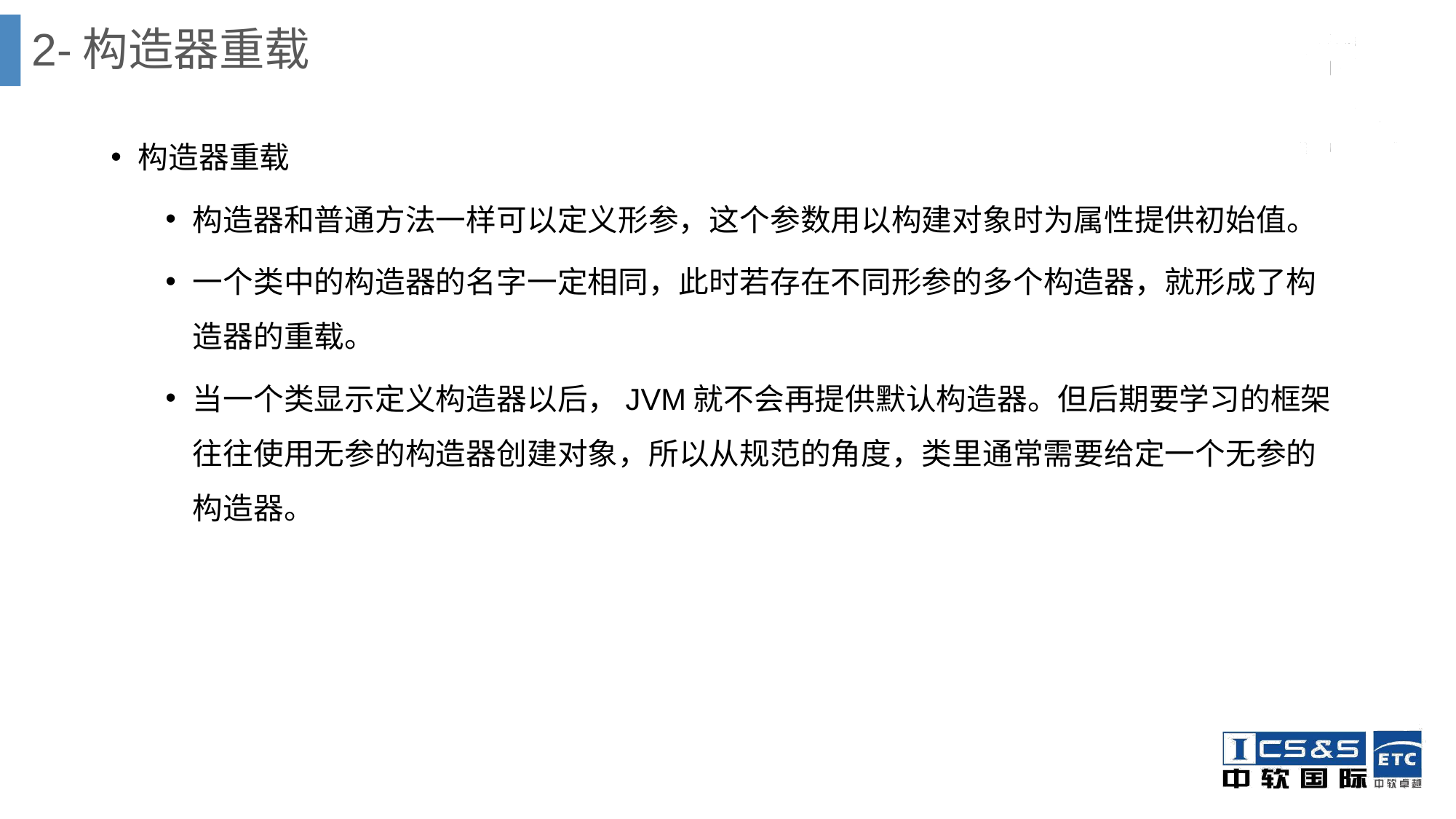

# 2-构造器重载
构造器重载
构造器和普通方法一样可以定义形参，这个参数用以构建对象时为属性提供初始值。
一个类中的构造器的名字一定相同，此时若存在不同形参的多个构造器，就形成了构造器的重载。
当一个类显示定义构造器以后，JVM就不会再提供默认构造器。但后期要学习的框架往往使用无参的构造器创建对象，所以从规范的角度，类里通常需要给定一个无参的构造器。